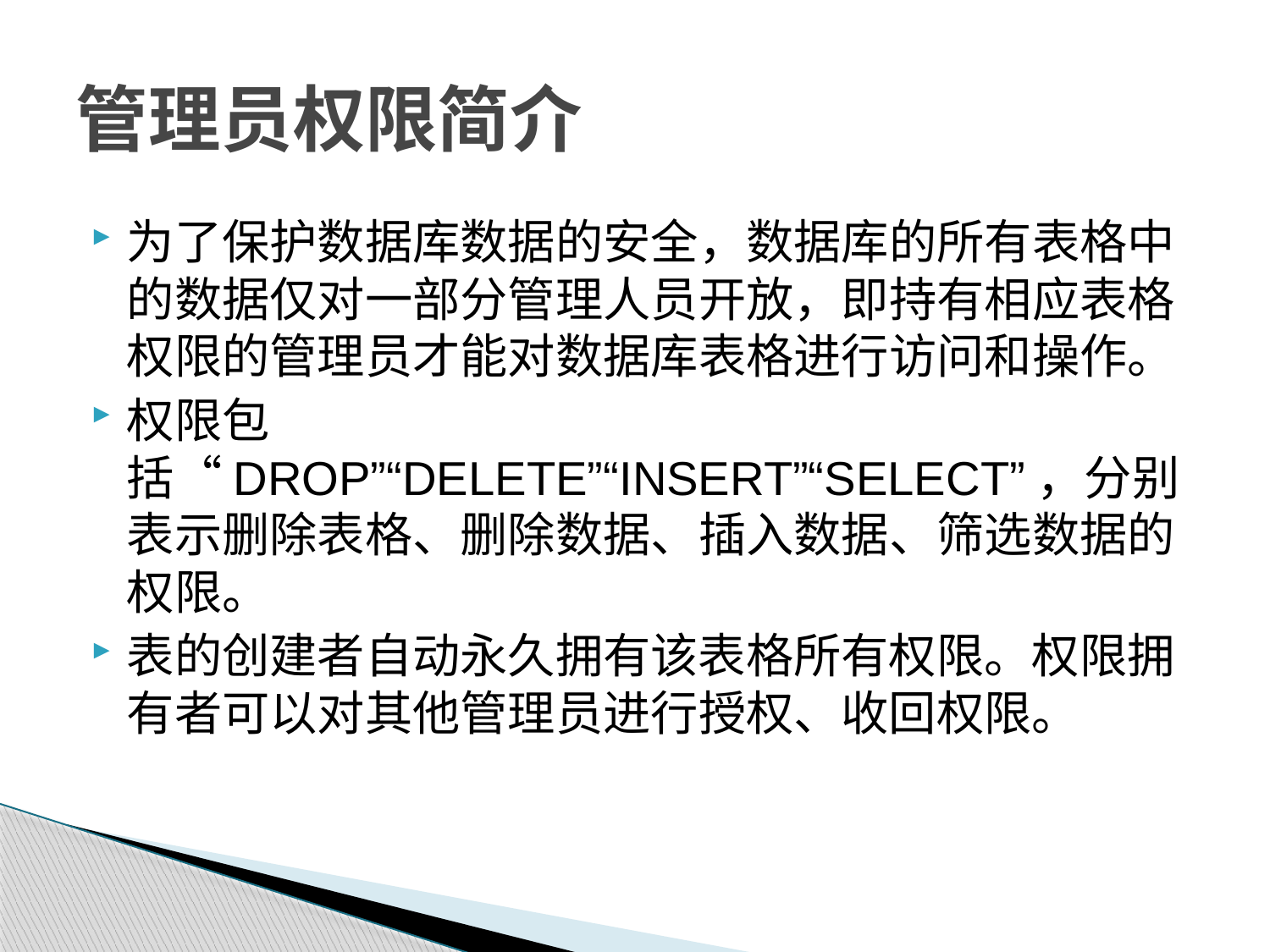

# 管理员权限简介
为了保护数据库数据的安全，数据库的所有表格中的数据仅对一部分管理人员开放，即持有相应表格权限的管理员才能对数据库表格进行访问和操作。
权限包括“DROP”“DELETE”“INSERT”“SELECT”，分别表示删除表格、删除数据、插入数据、筛选数据的权限。
表的创建者自动永久拥有该表格所有权限。权限拥有者可以对其他管理员进行授权、收回权限。